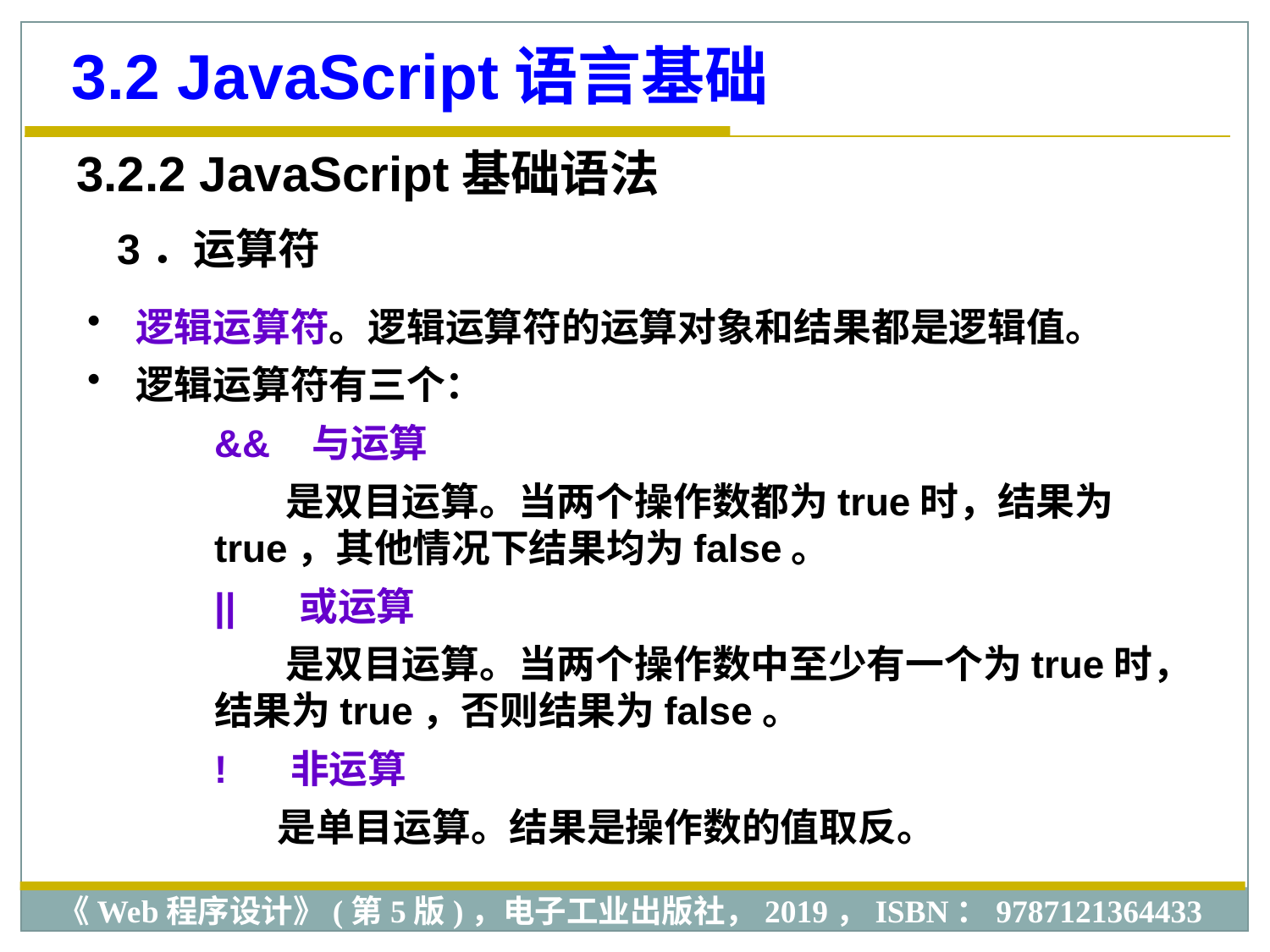

3.2 JavaScript语言基础
3.2.2 JavaScript基础语法
3．运算符
 逻辑运算符。逻辑运算符的运算对象和结果都是逻辑值。
 逻辑运算符有三个：
&&   与运算
       是双目运算。当两个操作数都为true时，结果为true，其他情况下结果均为false。
||     或运算
       是双目运算。当两个操作数中至少有一个为true时，结果为true，否则结果为false。
!     非运算
      是单目运算。结果是操作数的值取反。